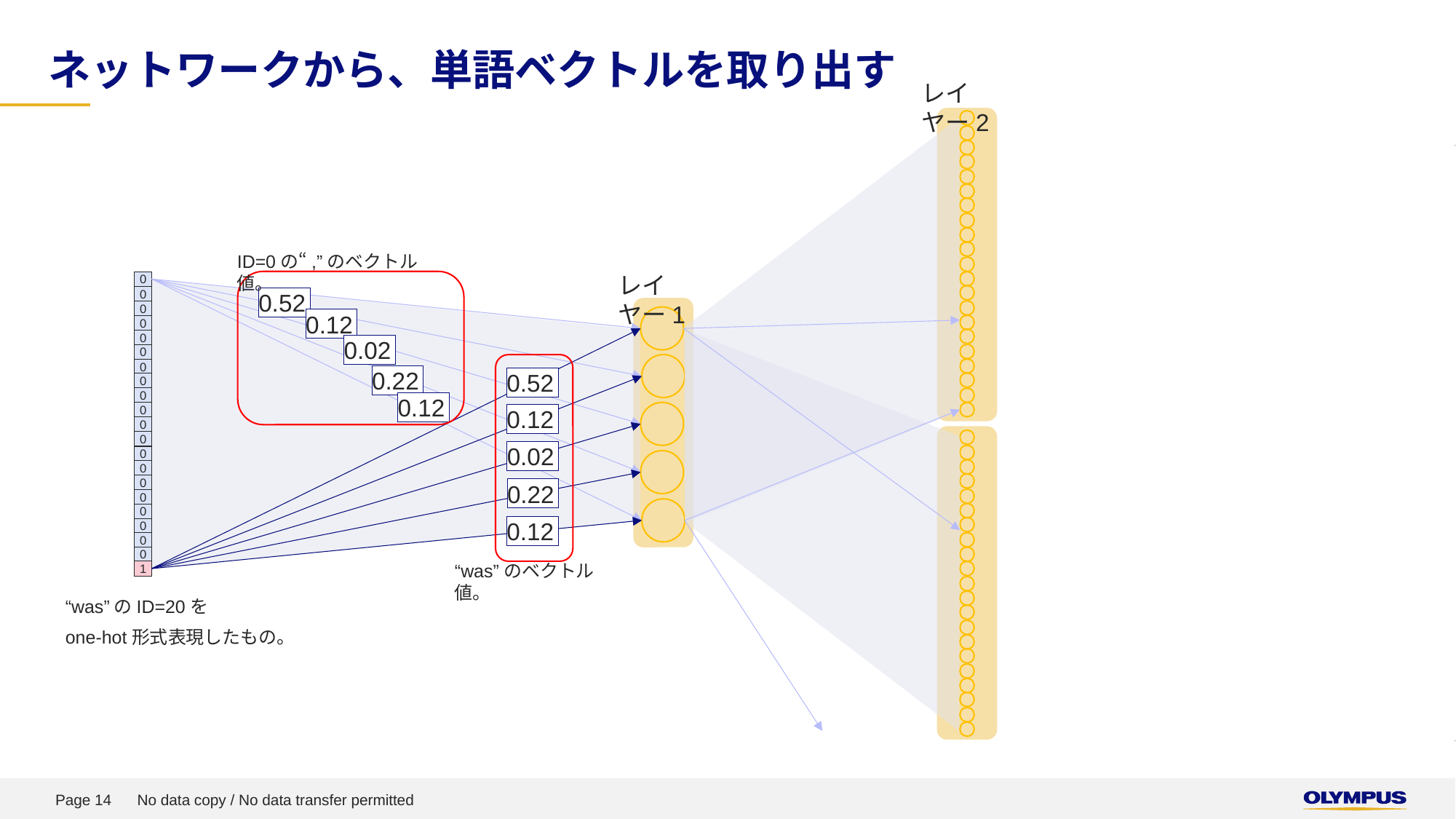

# ネットワークから、単語ベクトルを取り出す
レイヤー2

ID=0の“,”のベクトル値。

レイヤー1

0

0
0.52

0

0.12

0

0
0.02

0

0
0.22
0.52

0
0

0.12
0

0.12
0

0
0.02

0

0

0
0.22

0

0
0.12

0
0

0

“was”のベクトル値。
1

“was”のID=20を
one-hot形式表現したもの。